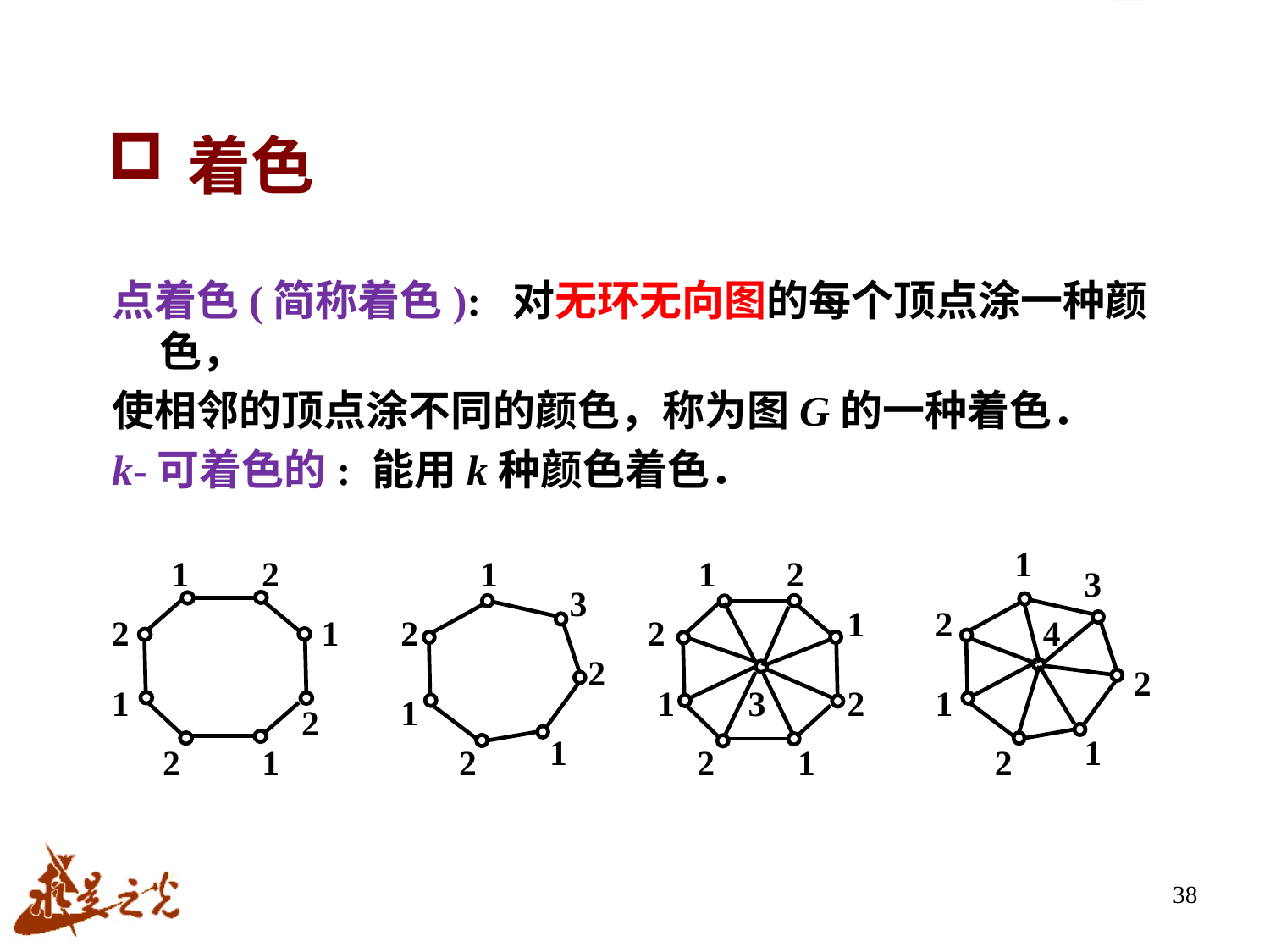

# 着色
点着色(简称着色):  对无环无向图的每个顶点涂一种颜色，
使相邻的顶点涂不同的颜色，称为图G的一种着色．
k-可着色的: 能用k种颜色着色．

1
3

2
4
2
1
1
2
1
2

2
1
1
2
2
1
1
3

2
2
1
1
2
1
2

1
2
1
3
2
2
1
38